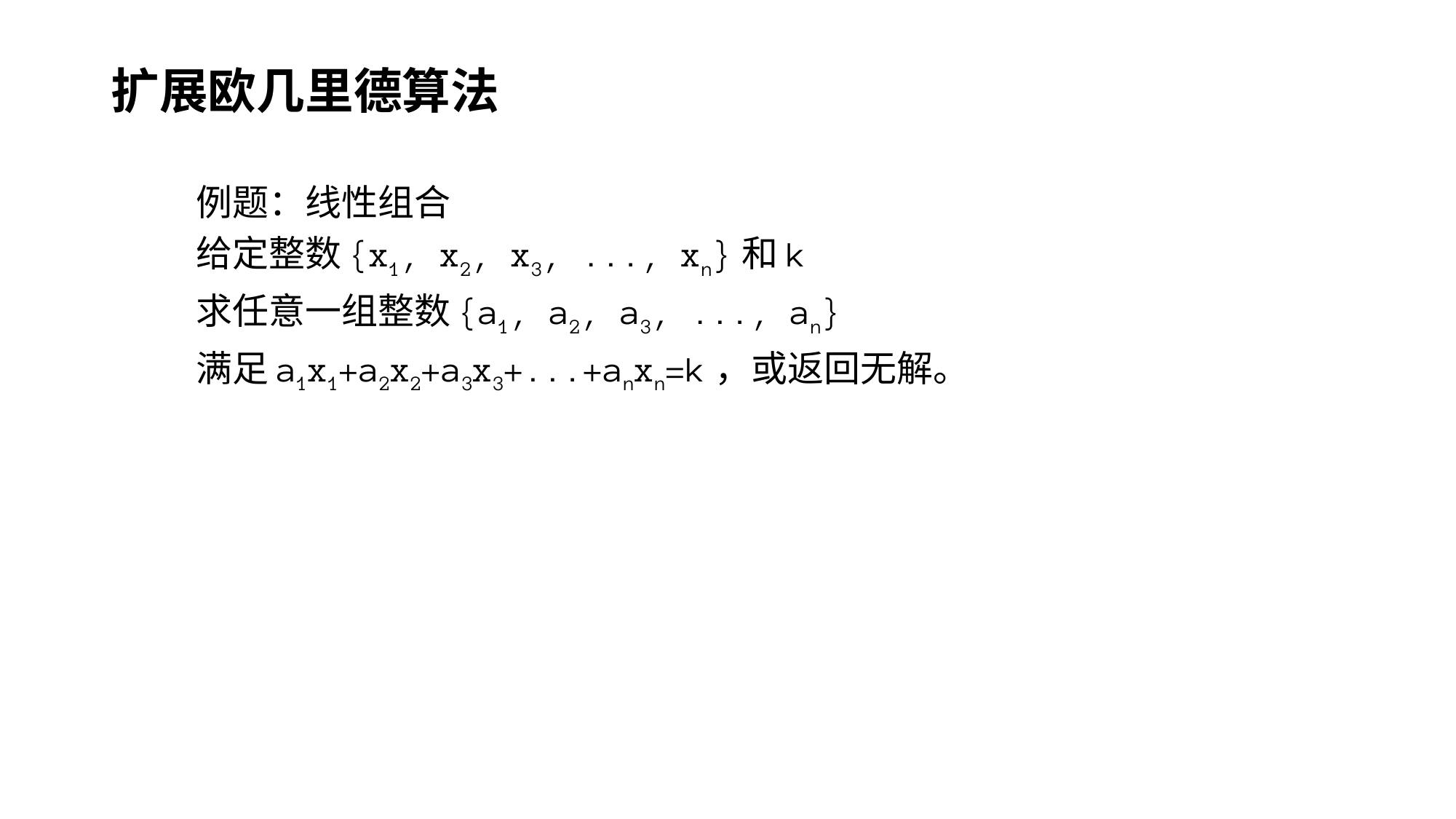

# 扩展欧几里德算法
例题：线性组合
给定整数{x1, x2, x3, ..., xn}和k
求任意一组整数{a1, a2, a3, ..., an}
满足a1x1+a2x2+a3x3+...+anxn=k，或返回无解。